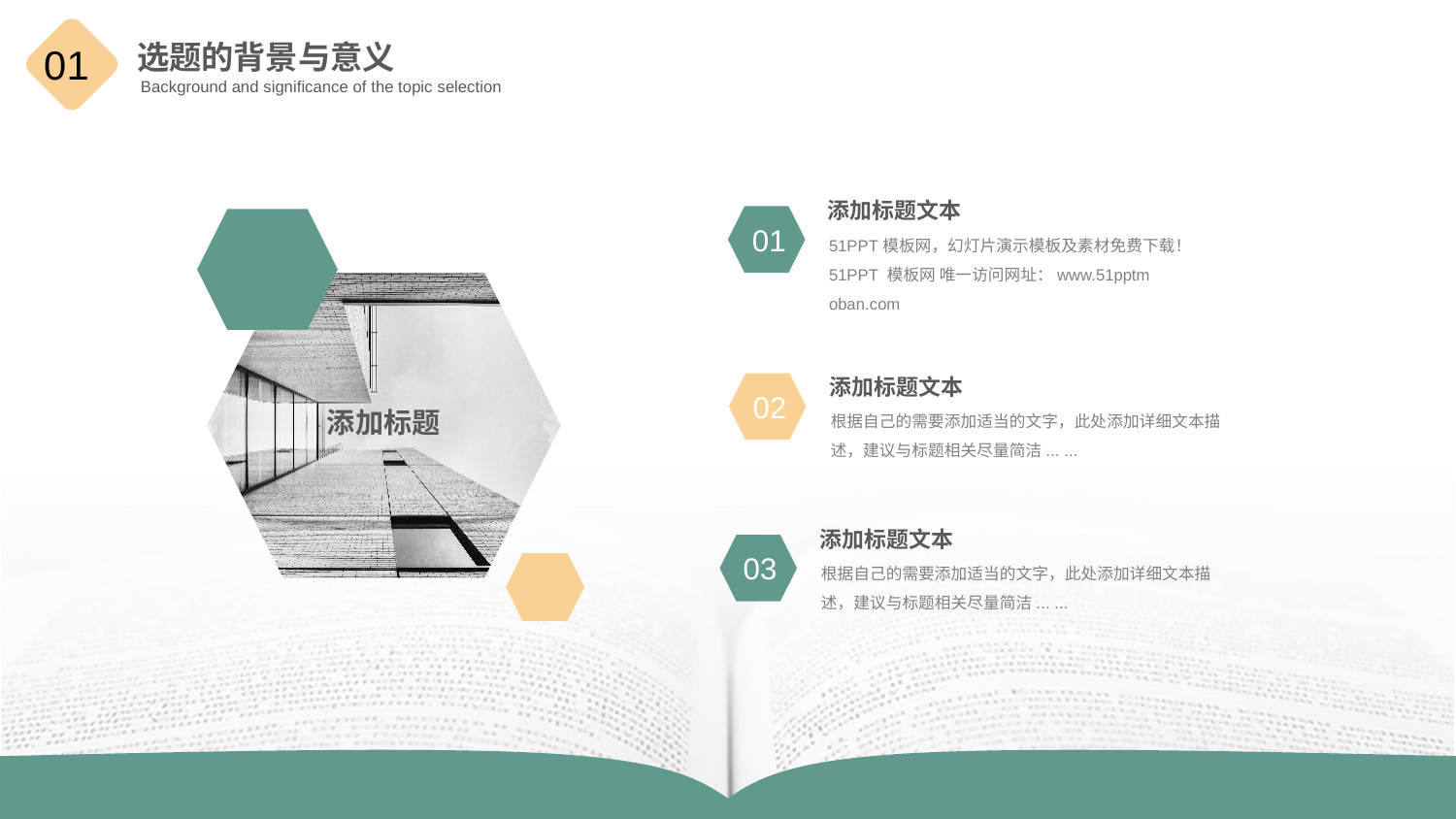

01
选题的背景与意义
Background and significance of the topic selection
添加标题文本
51PPT模板网，幻灯片演示模板及素材免费下载！
51PPT 模板网 唯一访问网址：www.51pptm oban.com

01

添加标题文本
根据自己的需要添加适当的文字，此处添加详细文本描述，建议与标题相关尽量简洁... ...

02
添加标题
添加标题文本
根据自己的需要添加适当的文字，此处添加详细文本描述，建议与标题相关尽量简洁... ...

03